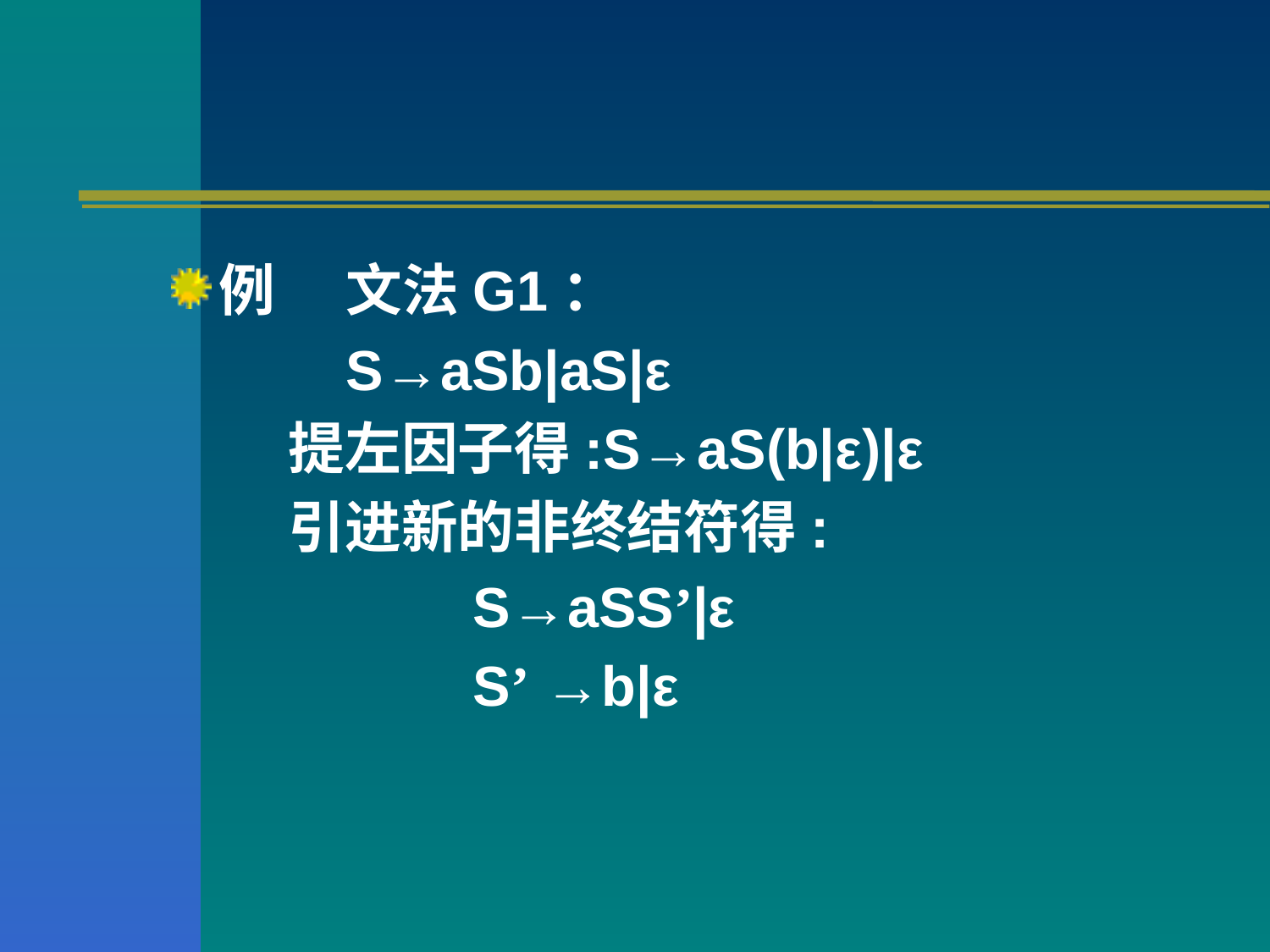

#
例	文法G1：
		S→aSb|aS|ε
        提左因子得:S→aS(b|ε)|ε
        引进新的非终结符得:
			S→aSS’|ε
			S’ →b|ε